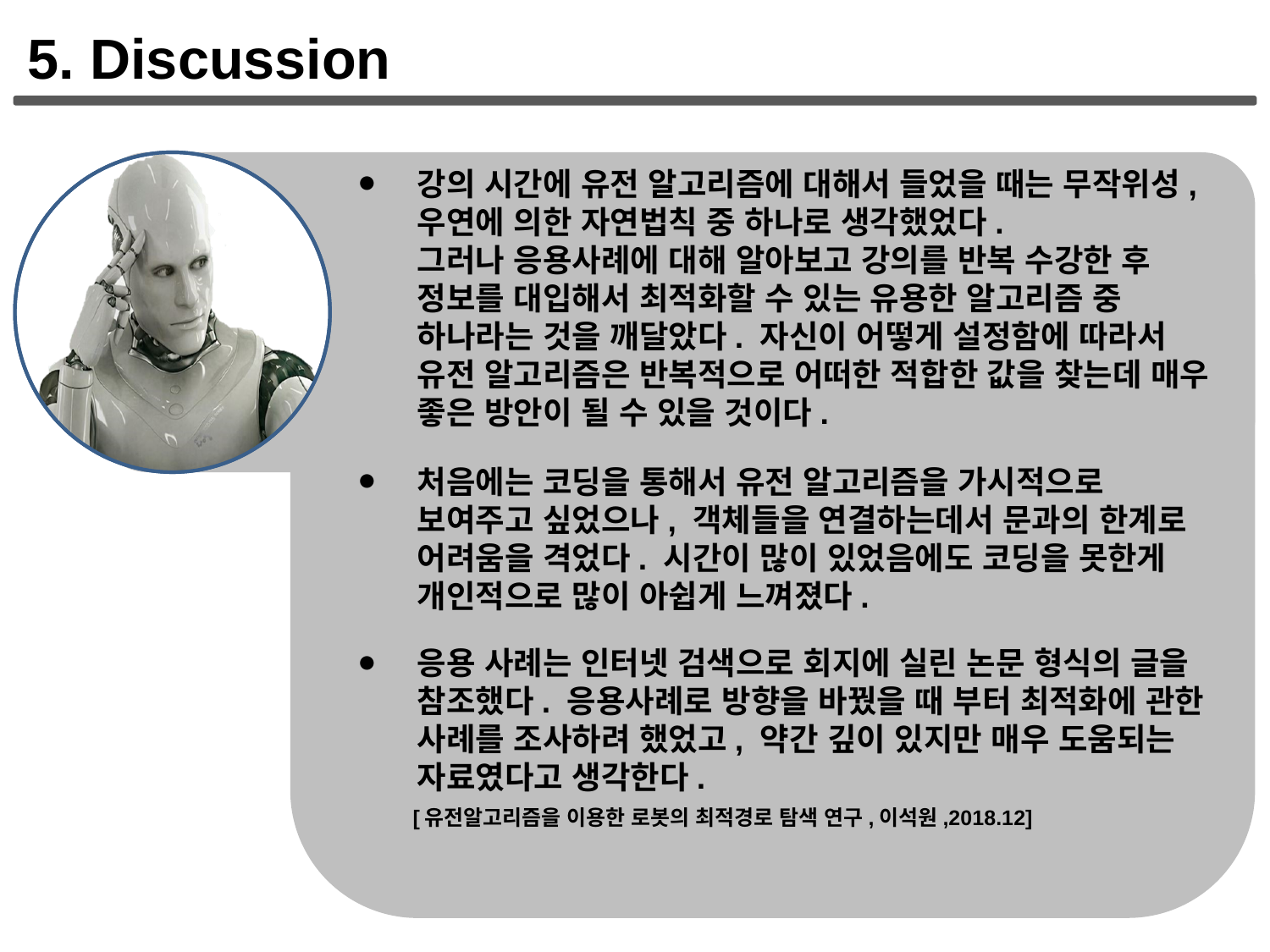

5. Discussion

●
강의 시간에 유전 알고리즘에 대해서 들었을 때는 무작위성, 우연에 의한 자연법칙 중 하나로 생각했었다.
그러나 응용사례에 대해 알아보고 강의를 반복 수강한 후 정보를 대입해서 최적화할 수 있는 유용한 알고리즘 중 하나라는 것을 깨달았다. 자신이 어떻게 설정함에 따라서 유전 알고리즘은 반복적으로 어떠한 적합한 값을 찾는데 매우 좋은 방안이 될 수 있을 것이다.
●
처음에는 코딩을 통해서 유전 알고리즘을 가시적으로
보여주고 싶었으나, 객체들을 연결하는데서 문과의 한계로 어려움을 격었다. 시간이 많이 있었음에도 코딩을 못한게 개인적으로 많이 아쉽게 느껴졌다.
●
응용 사례는 인터넷 검색으로 회지에 실린 논문 형식의 글을 참조했다. 응용사례로 방향을 바꿨을 때 부터 최적화에 관한 사례를 조사하려 했었고, 약간 깊이 있지만 매우 도움되는 자료였다고 생각한다.

[유전알고리즘을 이용한 로봇의 최적경로 탐색 연구,이석원,2018.12]